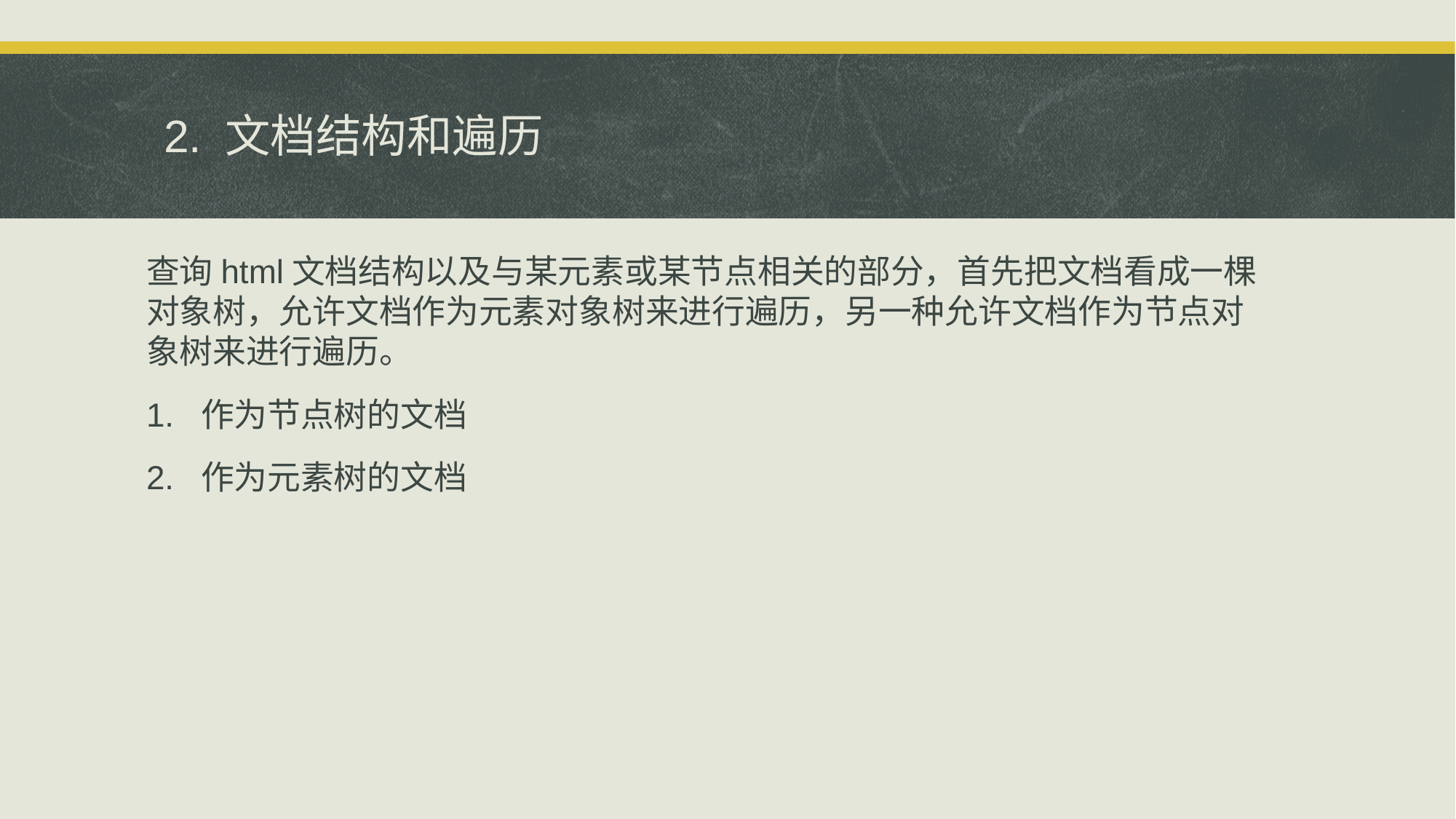

# 2. 文档结构和遍历
查询html文档结构以及与某元素或某节点相关的部分，首先把文档看成一棵对象树，允许文档作为元素对象树来进行遍历，另一种允许文档作为节点对象树来进行遍历。
作为节点树的文档
作为元素树的文档